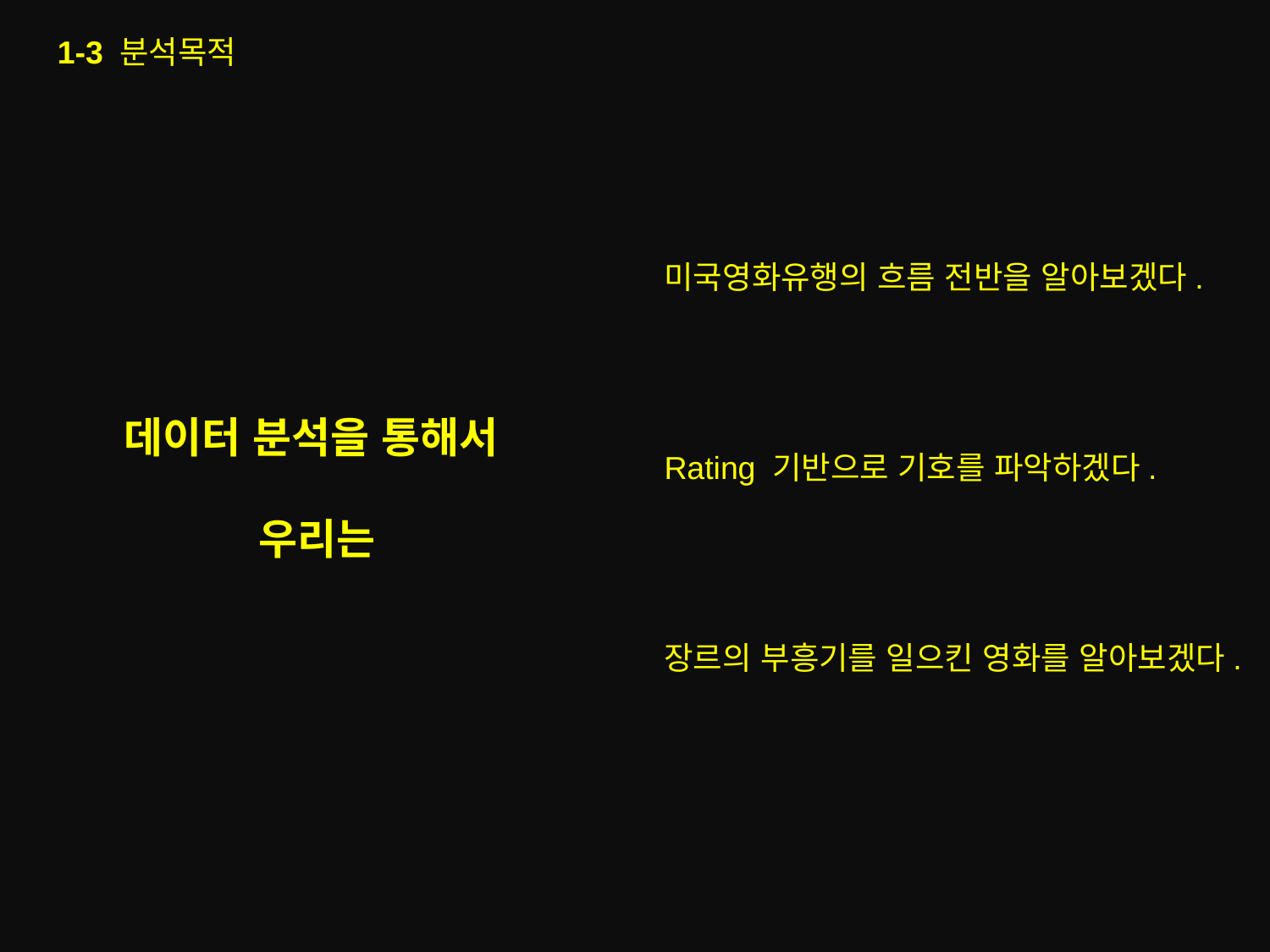

1-3 분석목적
미국영화유행의 흐름 전반을 알아보겠다.

Rating 기반으로 기호를 파악하겠다.

장르의 부흥기를 일으킨 영화를 알아보겠다.
데이터 분석을 통해서

우리는